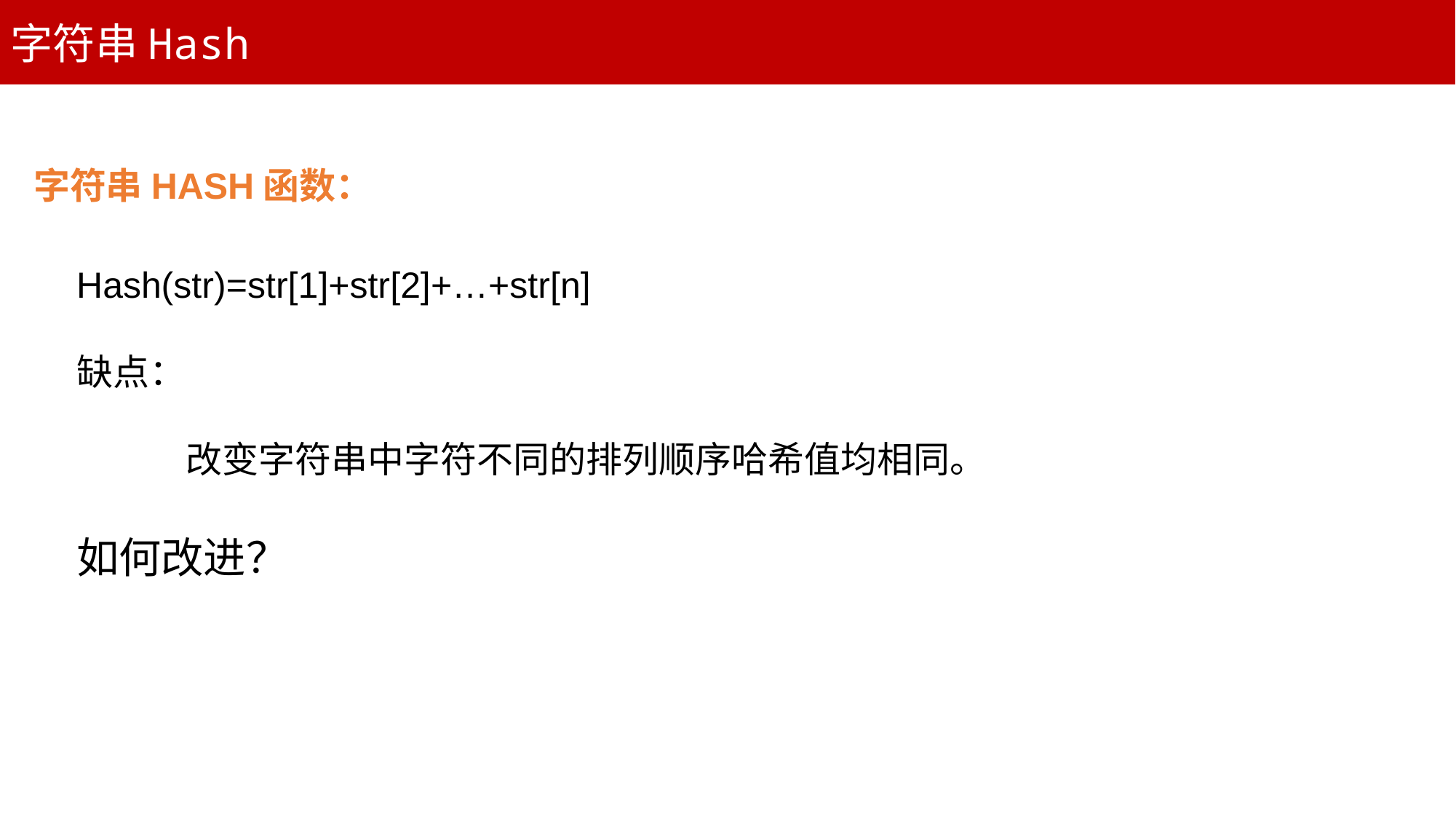

字符串Hash
字符串HASH函数：
Hash(str)=str[1]+str[2]+…+str[n]
缺点：
	改变字符串中字符不同的排列顺序哈希值均相同。
如何改进？